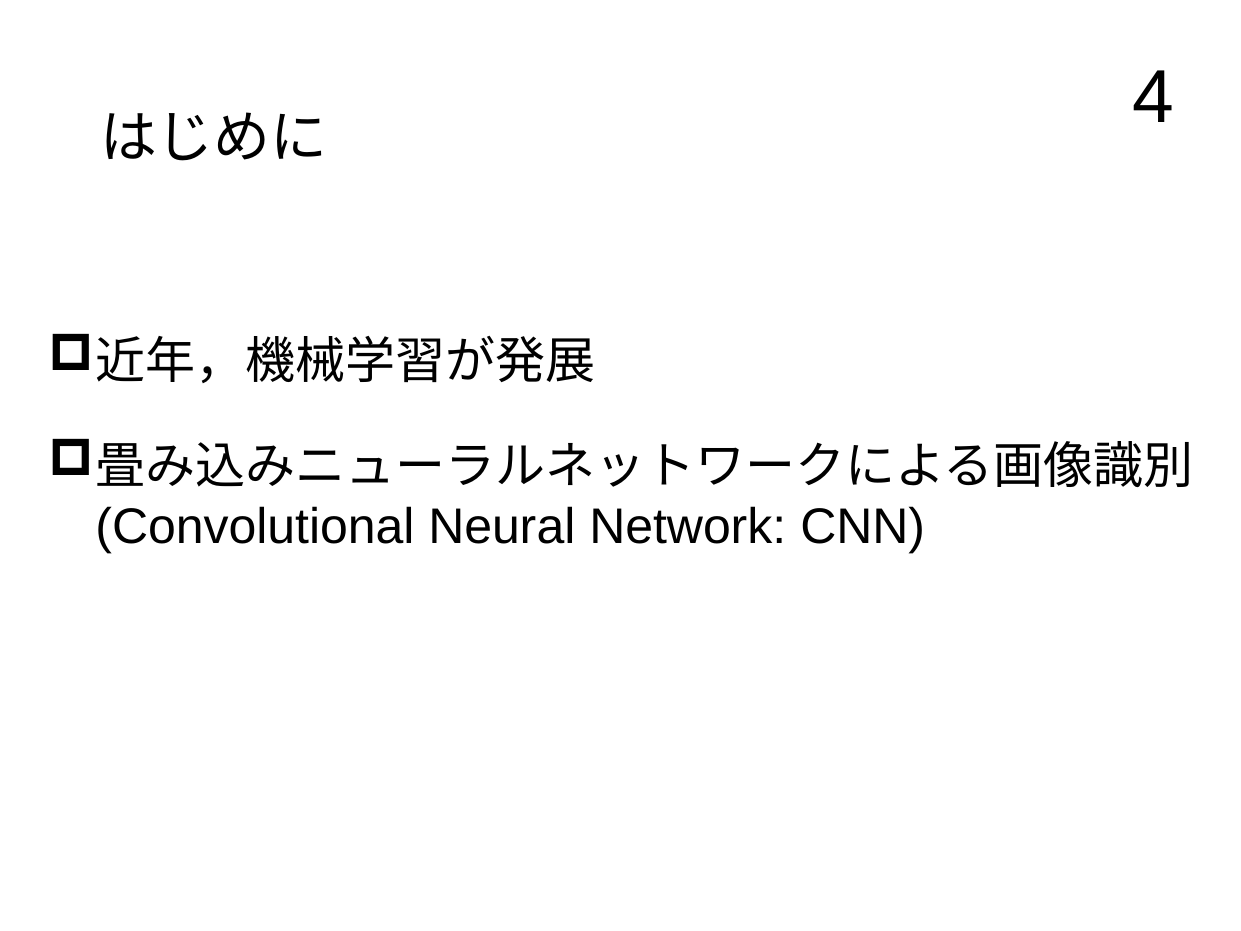

# はじめに
4
近年，機械学習が発展

畳み込みニューラルネットワークによる画像識別
(Convolutional Neural Network: CNN)